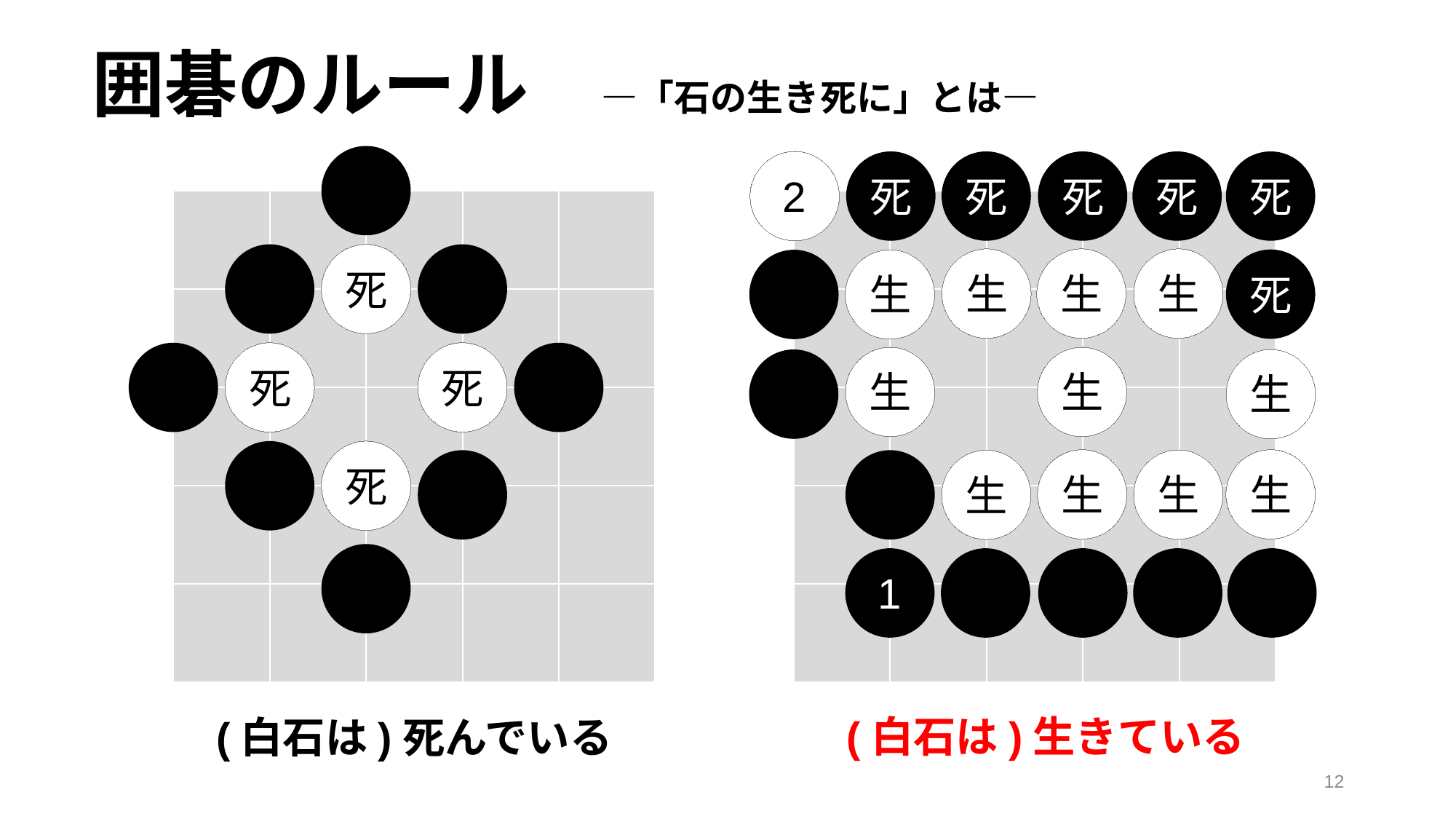

囲碁のルール　―「石の生き死に」とは―

2
死
死
死
死
死

死
生
生
生
死

生

死
死
生
生
生

死
生
生
生
生

1

(白石は)生きている
(白石は)死んでいる
12